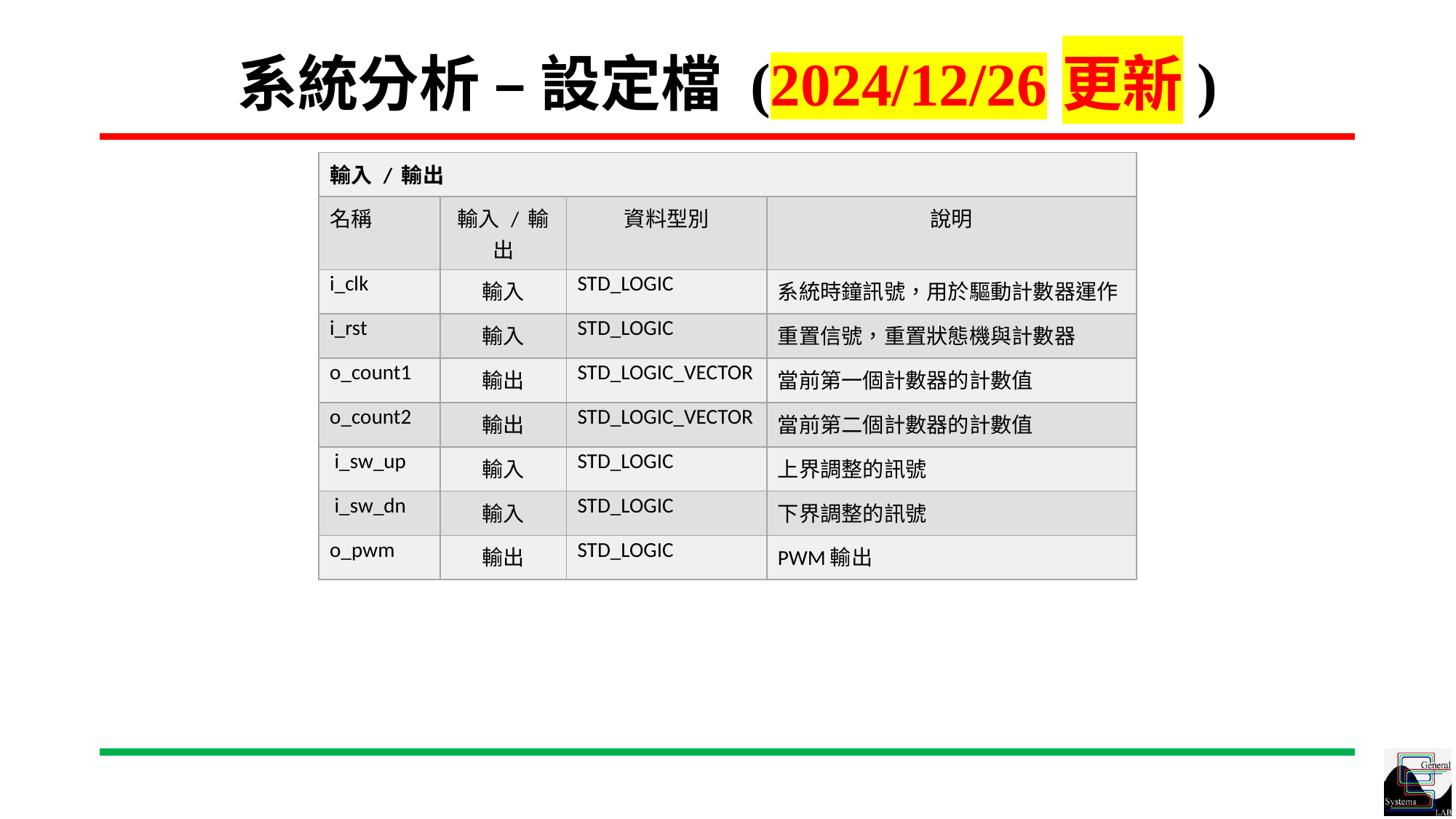

# 系統分析 – 設定檔 (2024/12/26更新)
| 輸入 / 輸出 |  |  |  |
| --- | --- | --- | --- |
| 名稱 | 輸入 / 輸出 | 資料型別 | 說明 |
| i\_clk | 輸入 | STD\_LOGIC | 系統時鐘訊號，用於驅動計數器運作 |
| i\_rst | 輸入 | STD\_LOGIC | 重置信號，重置狀態機與計數器 |
| o\_count1 | 輸出 | STD\_LOGIC\_VECTOR | 當前第一個計數器的計數值 |
| o\_count2 | 輸出 | STD\_LOGIC\_VECTOR | 當前第二個計數器的計數值 |
| i\_sw\_up | 輸入 | STD\_LOGIC | 上界調整的訊號 |
| i\_sw\_dn | 輸入 | STD\_LOGIC | 下界調整的訊號 |
| o\_pwm | 輸出 | STD\_LOGIC | PWM輸出 |